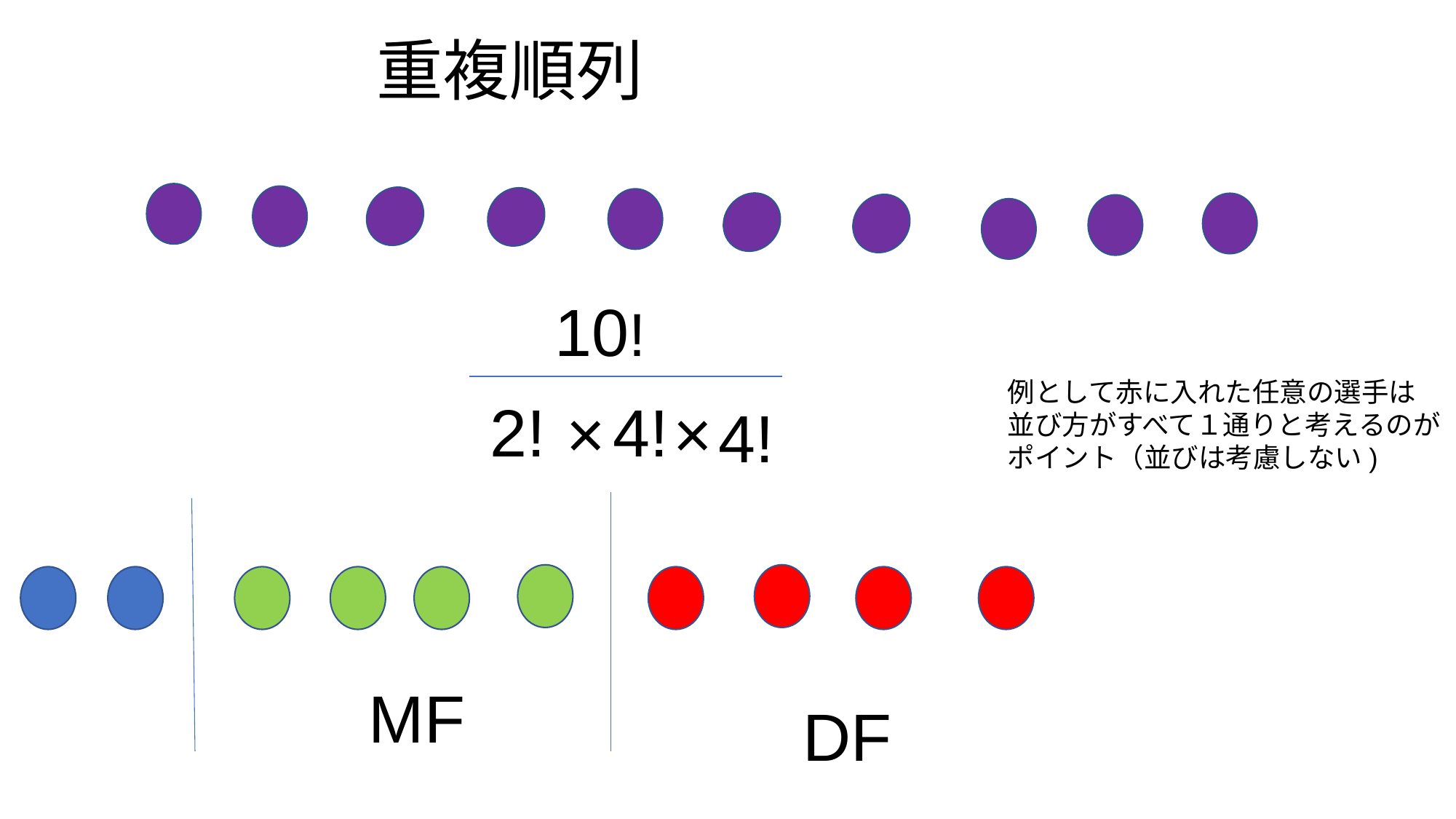

# 重複順列

10!
例として赤に入れた任意の選手は
並び方がすべて１通りと考えるのが
ポイント（並びは考慮しない)
2!
4!
×
×
4!

MF
DF